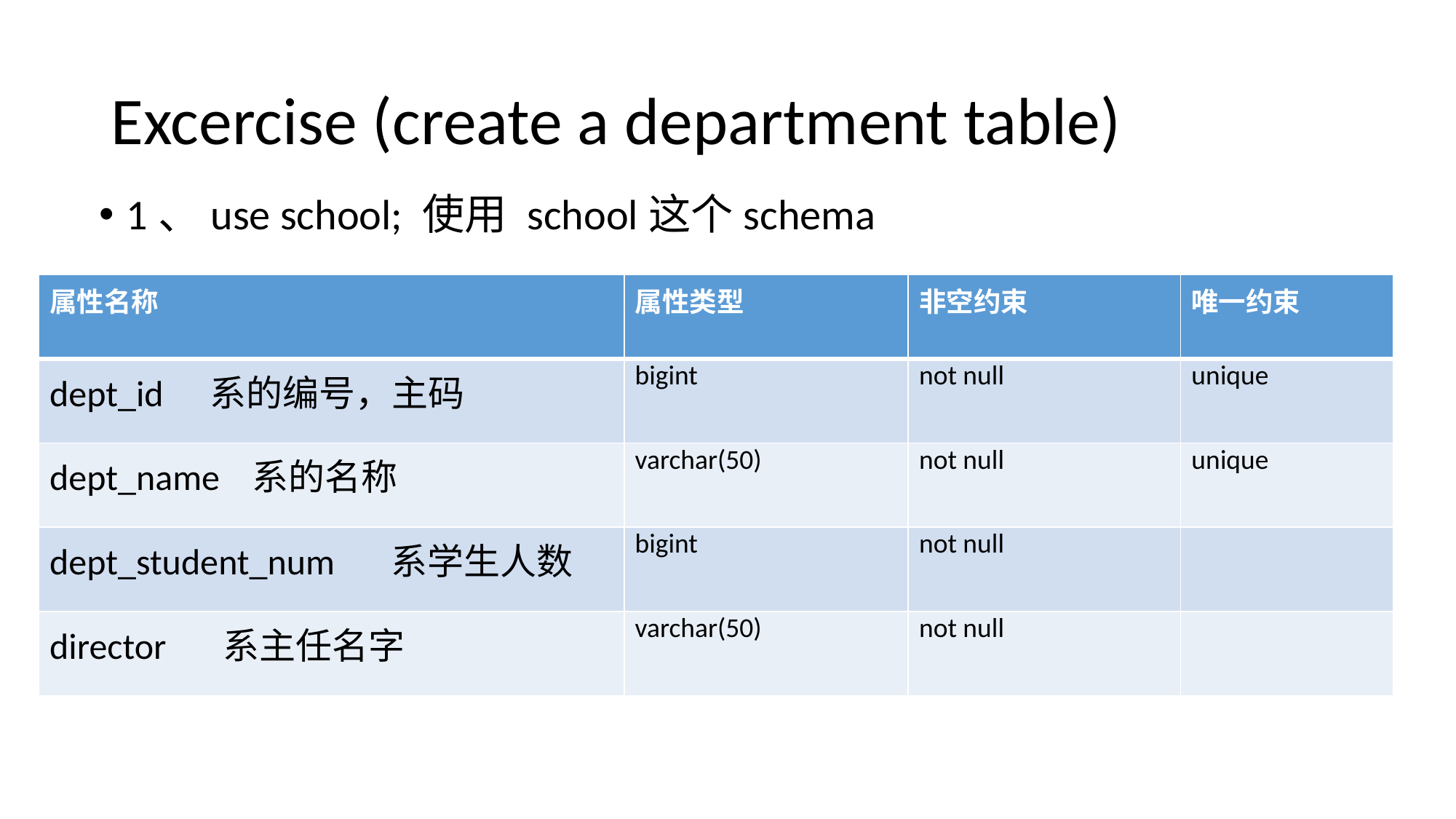

# Excercise (create a department table)
1、use school; 使用 school这个schema

| 属性名称 | 属性类型 | 非空约束 | 唯一约束 |
| --- | --- | --- | --- |
| dept\_id 系的编号，主码 | bigint | not null | unique |
| dept\_name 系的名称 | varchar(50) | not null | unique |
| dept\_student\_num 系学生人数 | bigint | not null |  |
| director 系主任名字 | varchar(50) | not null |  |